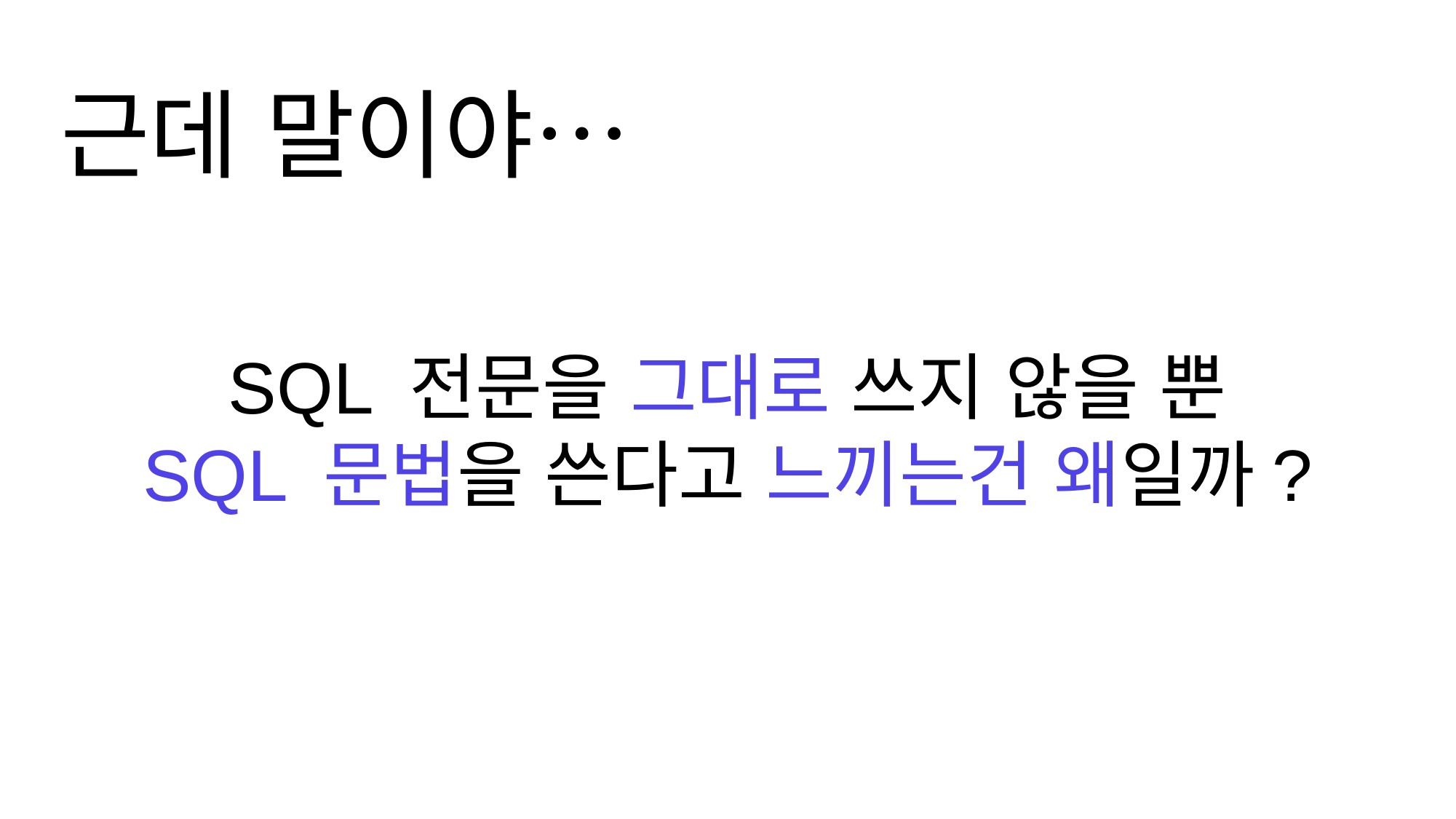

근데 말이야…
SQL 전문을 그대로 쓰지 않을 뿐
SQL 문법을 쓴다고 느끼는건 왜일까?